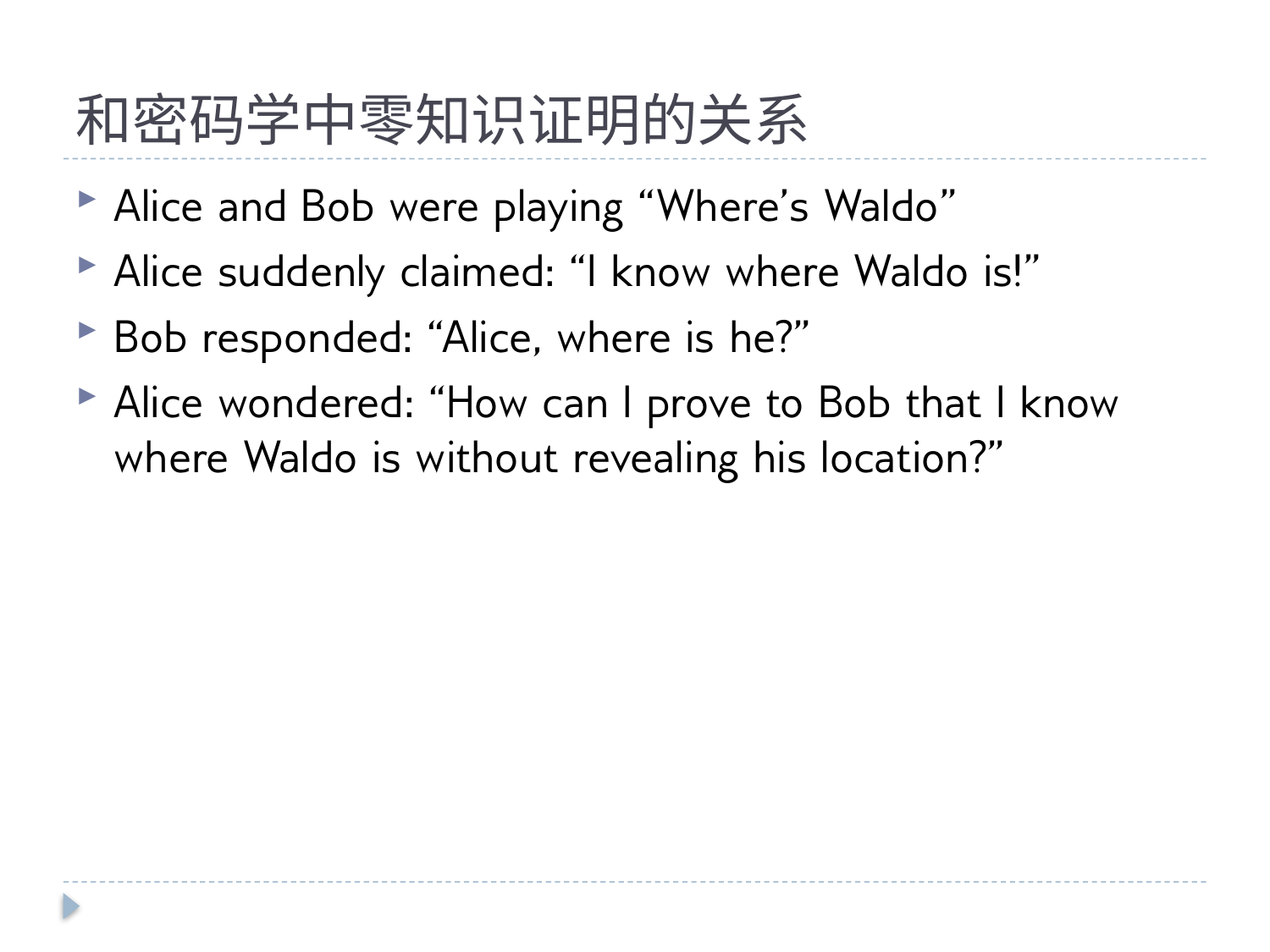

# 和密码学中零知识证明的关系
Alice and Bob were playing “Where’s Waldo”
Alice suddenly claimed: “I know where Waldo is!”
Bob responded: “Alice, where is he?”
Alice wondered: “How can I prove to Bob that I know where Waldo is without revealing his location?”
4